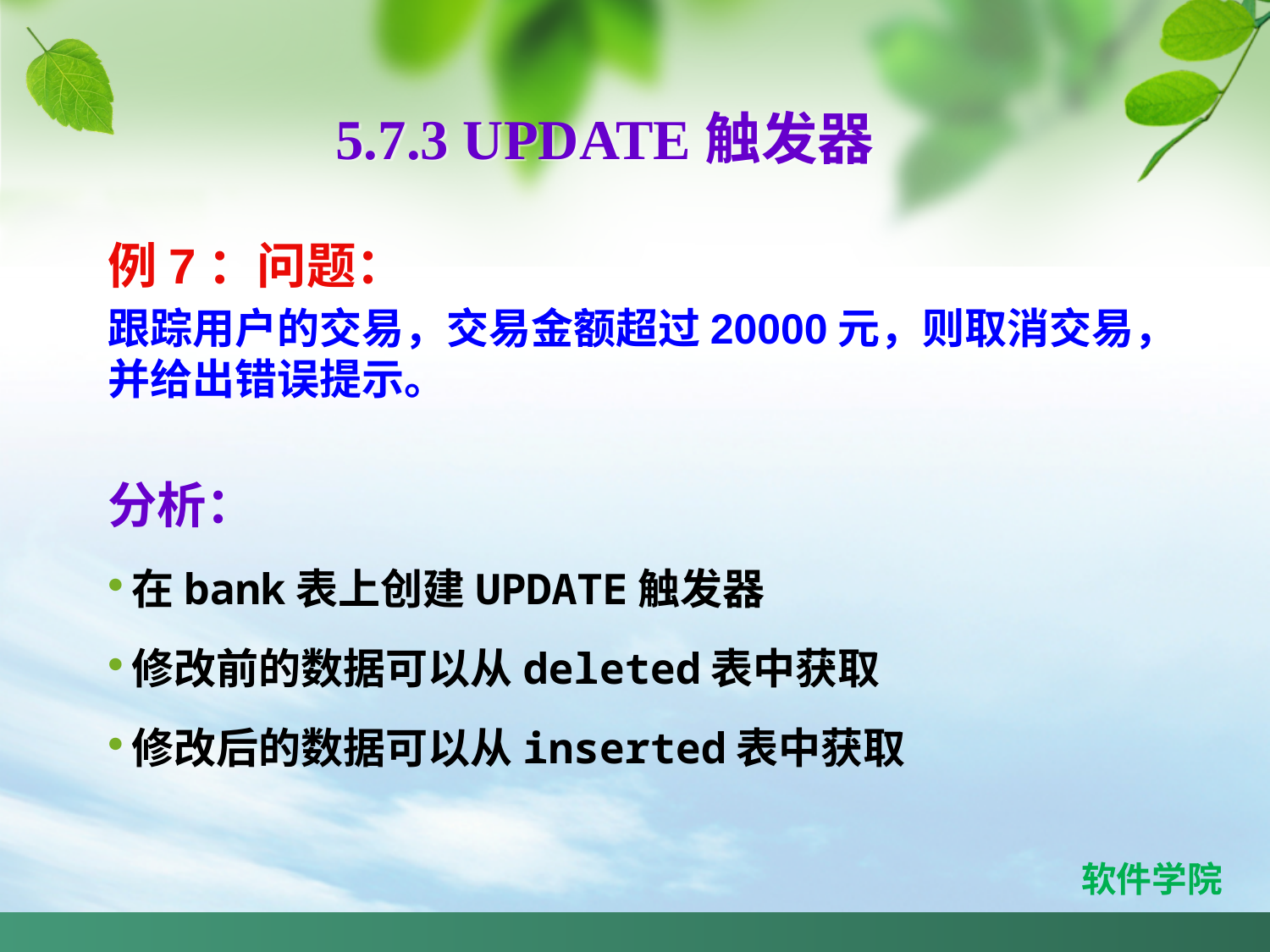

5.7.3 UPDATE触发器

例7：问题：
跟踪用户的交易，交易金额超过20000元，则取消交易，并给出错误提示。
分析：
在bank表上创建UPDATE触发器
修改前的数据可以从deleted表中获取
修改后的数据可以从inserted表中获取